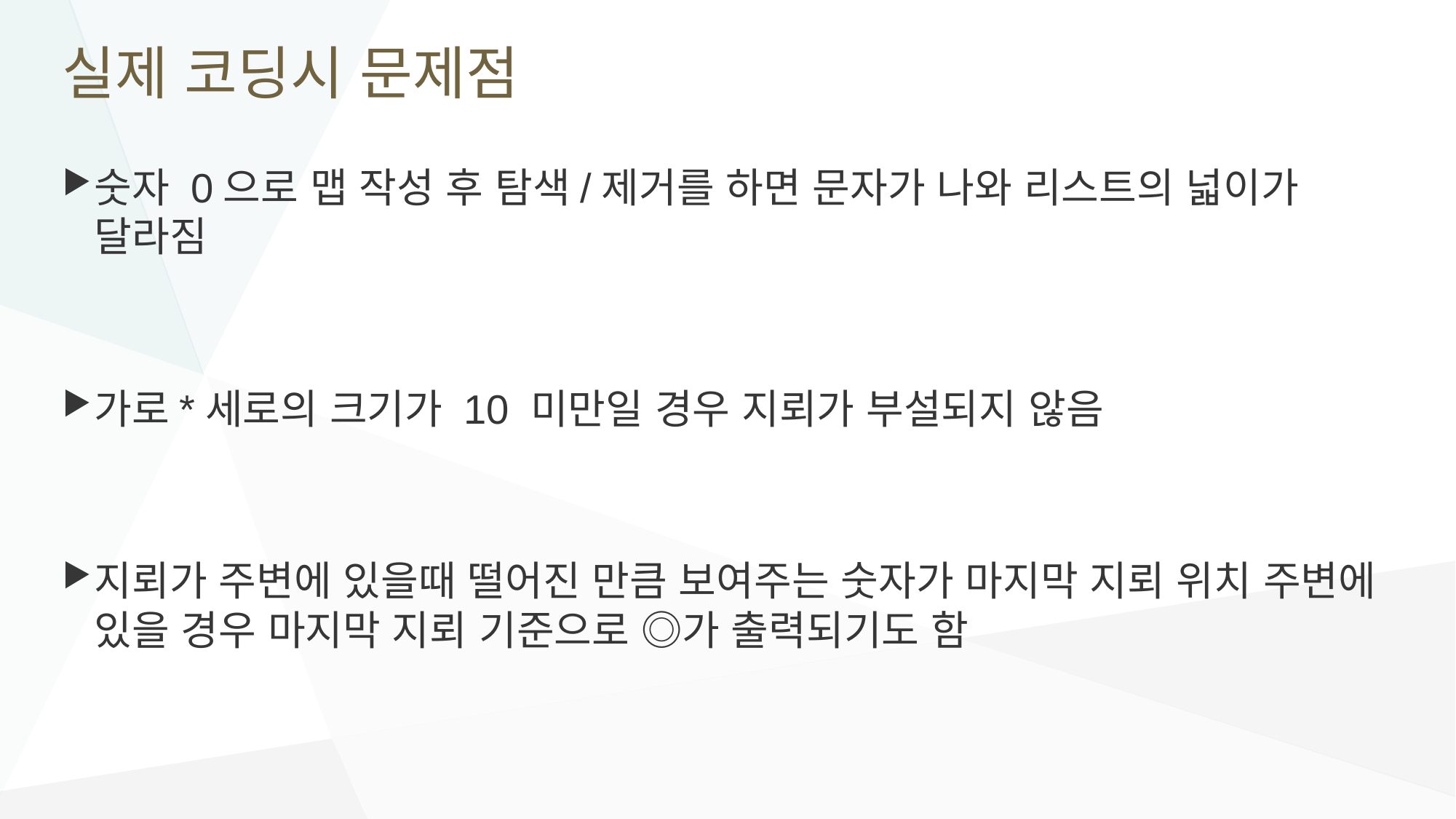

# 실제 코딩시 문제점
숫자 0으로 맵 작성 후 탐색/제거를 하면 문자가 나와 리스트의 넓이가 달라짐

가로*세로의 크기가 10 미만일 경우 지뢰가 부설되지 않음

지뢰가 주변에 있을때 떨어진 만큼 보여주는 숫자가 마지막 지뢰 위치 주변에 있을 경우 마지막 지뢰 기준으로 ◎가 출력되기도 함